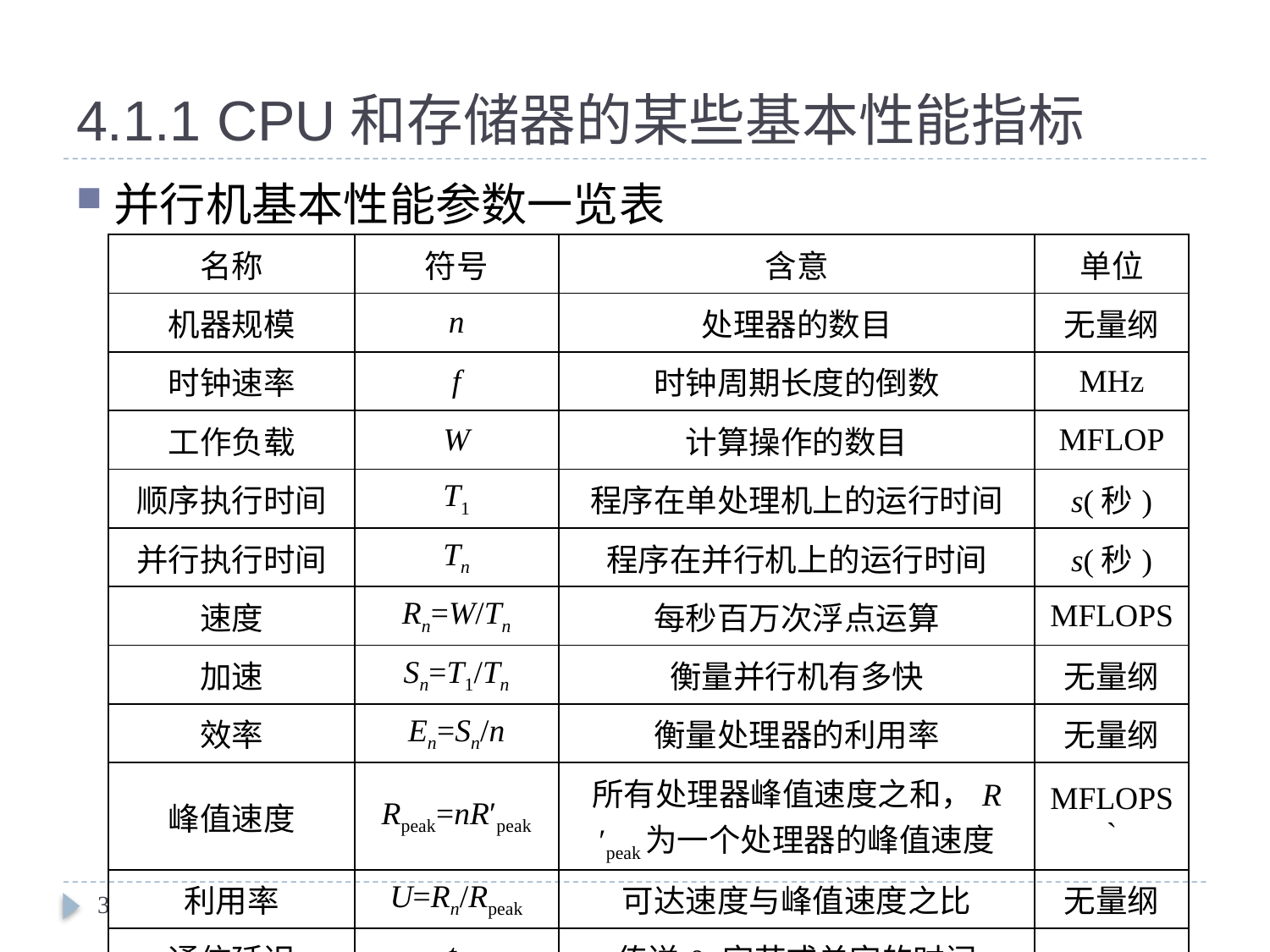

# 4.1.1 CPU和存储器的某些基本性能指标
并行机基本性能参数一览表
| 名称 | 符号 | 含意 | 单位 |
| --- | --- | --- | --- |
| 机器规模 | n | 处理器的数目 | 无量纲 |
| 时钟速率 | f | 时钟周期长度的倒数 | MHz |
| 工作负载 | W | 计算操作的数目 | MFLOP |
| 顺序执行时间 | T1 | 程序在单处理机上的运行时间 | s(秒) |
| 并行执行时间 | Tn | 程序在并行机上的运行时间 | s(秒) |
| 速度 | Rn=W/Tn | 每秒百万次浮点运算 | MFLOPS |
| 加速 | Sn=T1/Tn | 衡量并行机有多快 | 无量纲 |
| 效率 | En=Sn/n | 衡量处理器的利用率 | 无量纲 |
| 峰值速度 | Rpeak=nR′peak | 所有处理器峰值速度之和，R′peak为一个处理器的峰值速度 | MFLOPS` |
| 利用率 | U=Rn/Rpeak | 可达速度与峰值速度之比 | 无量纲 |
| 通信延迟 | t0 | 传送0-字节或单字的时间 | μs |
| 渐近带宽 | r∞ | 传送长消息通信速率 | MBps |
3